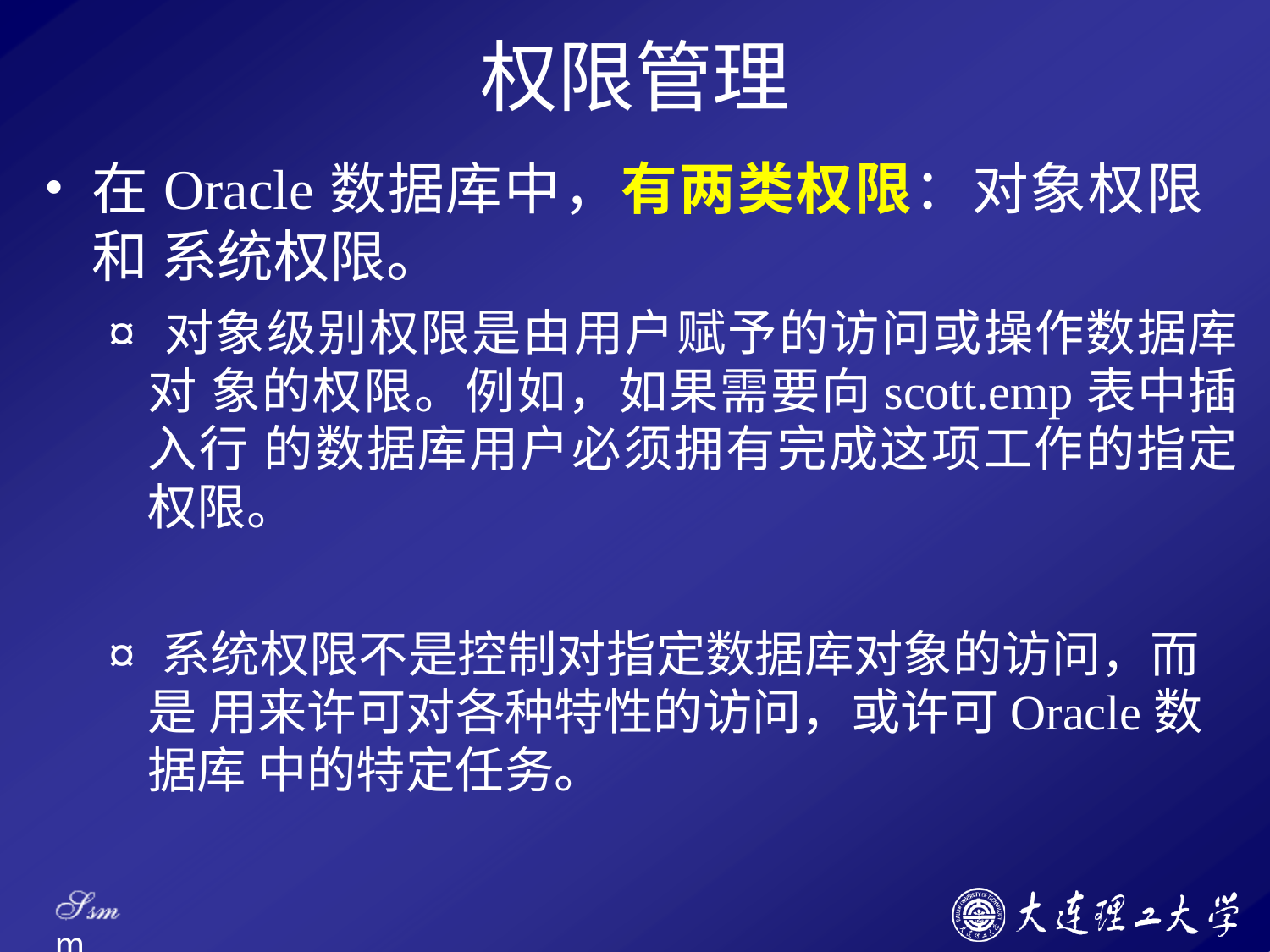

# 权限管理
在Oracle数据库中，有两类权限：对象权限和 系统权限。
¤ 对象级别权限是由用户赋予的访问或操作数据库对 象的权限。例如，如果需要向scott.emp表中插入行 的数据库用户必须拥有完成这项工作的指定权限。

¤ 系统权限不是控制对指定数据库对象的访问，而是 用来许可对各种特性的访问，或许可Oracle数据库 中的特定任务。

Ssm